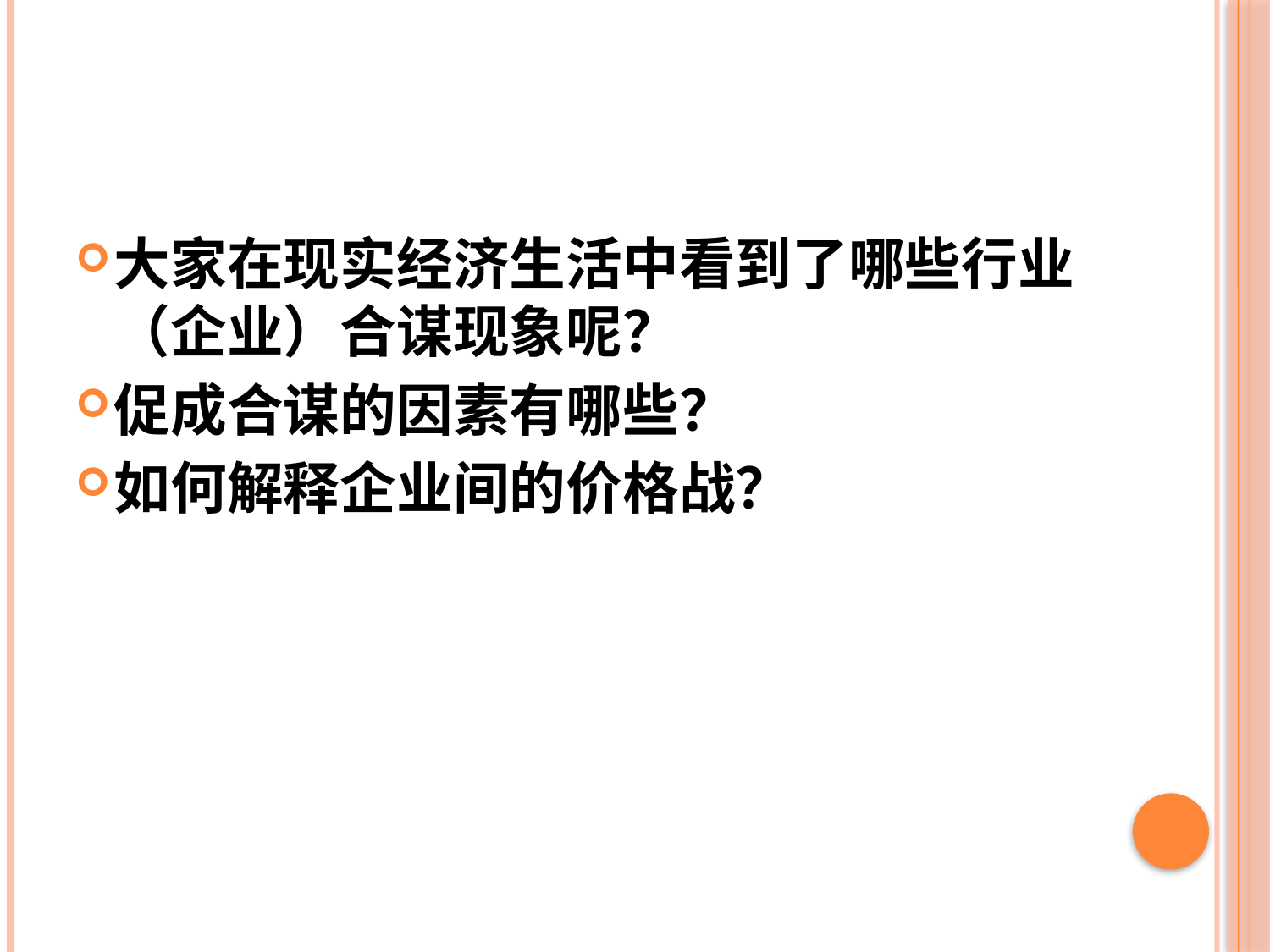

#
大家在现实经济生活中看到了哪些行业（企业）合谋现象呢？
促成合谋的因素有哪些？
如何解释企业间的价格战？